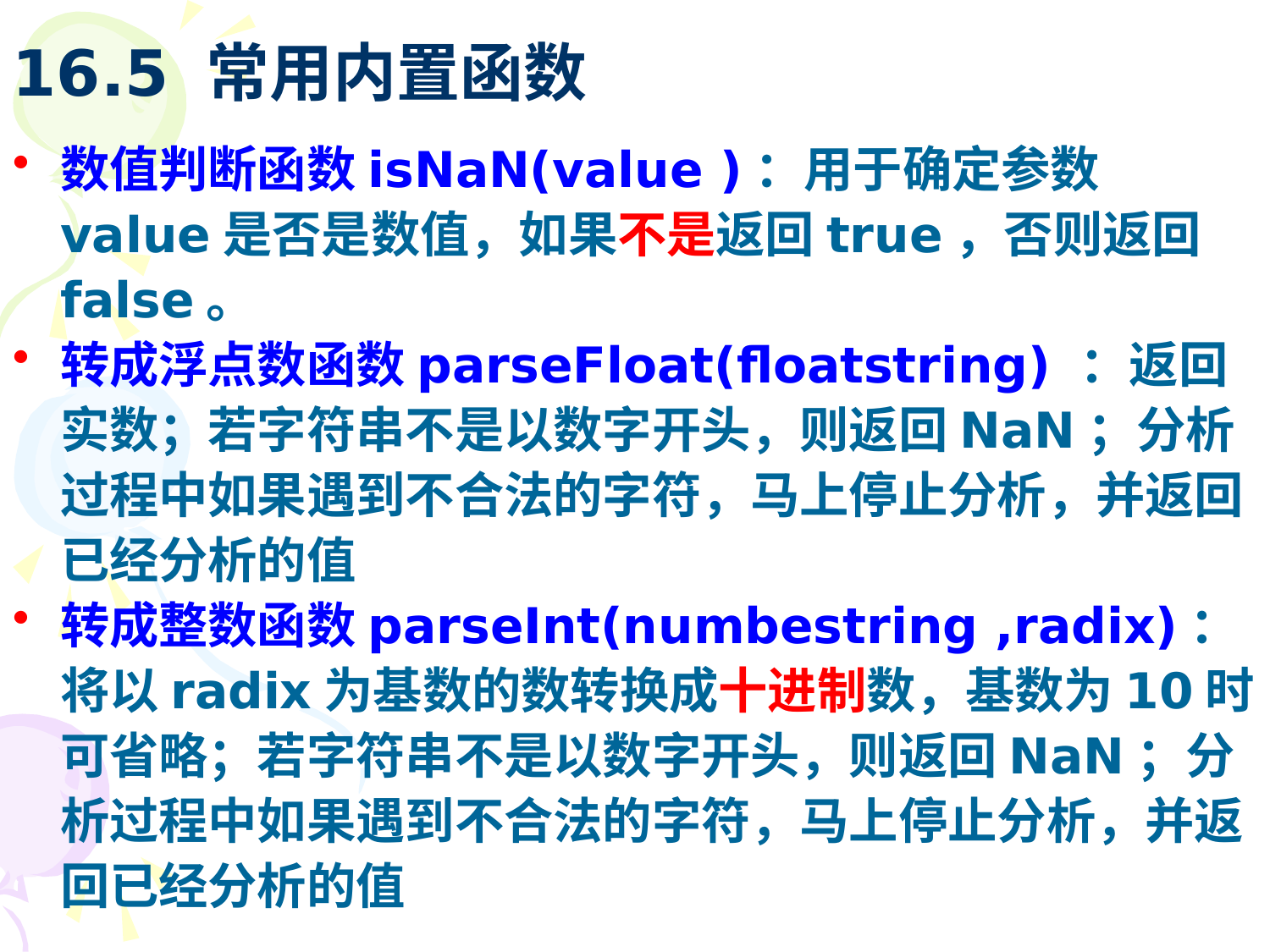

# 16.5 常用内置函数
数值判断函数isNaN(value )：用于确定参数value是否是数值，如果不是返回true，否则返回false。
转成浮点数函数parseFloat(floatstring) ：返回实数；若字符串不是以数字开头，则返回NaN；分析过程中如果遇到不合法的字符，马上停止分析，并返回已经分析的值
转成整数函数parseInt(numbestring ,radix)： 将以radix为基数的数转换成十进制数，基数为10时可省略；若字符串不是以数字开头，则返回NaN；分析过程中如果遇到不合法的字符，马上停止分析，并返回已经分析的值